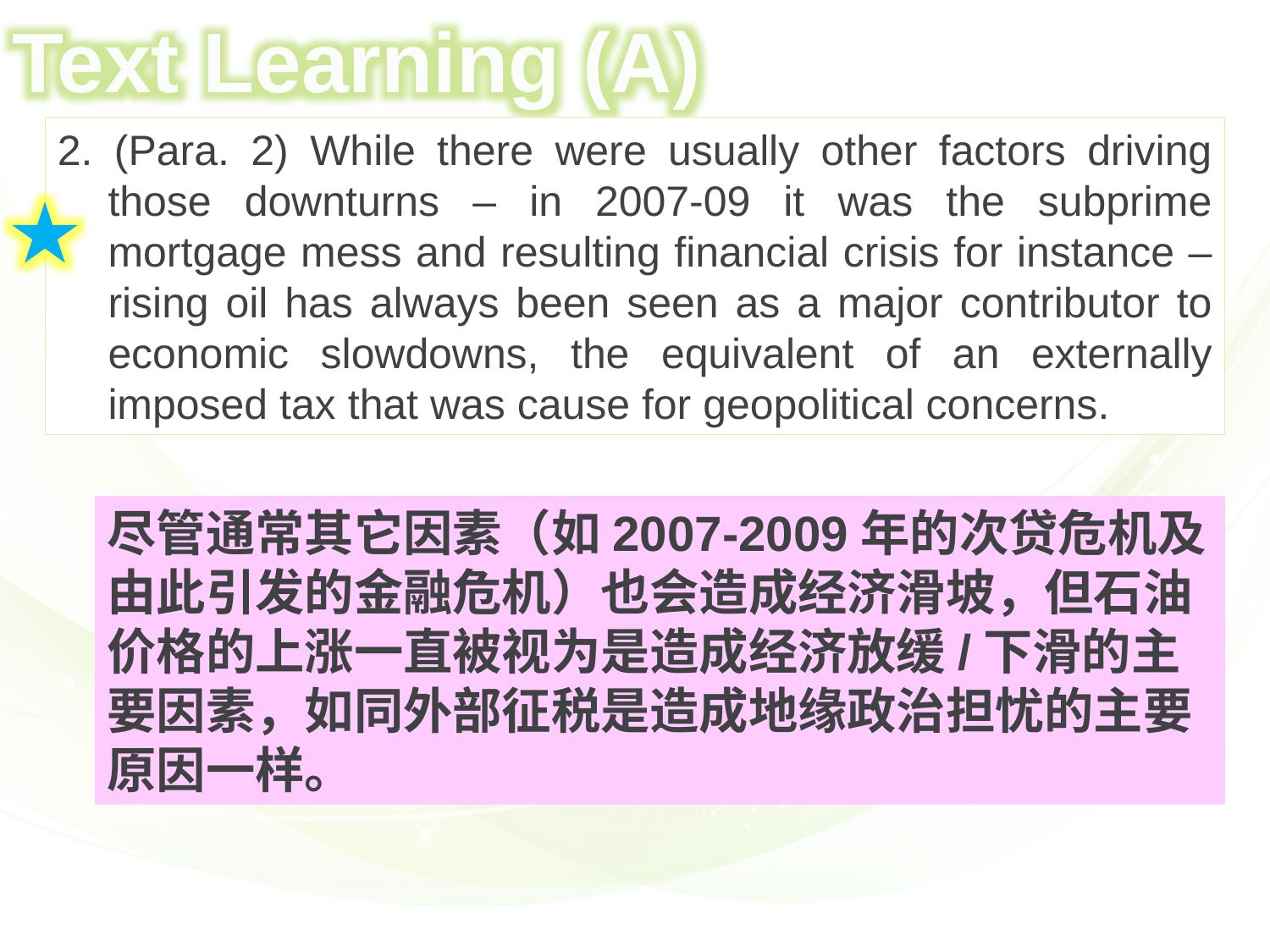

Text Learning (A)
2. (Para. 2) While there were usually other factors driving those downturns – in 2007-09 it was the subprime mortgage mess and resulting financial crisis for instance – rising oil has always been seen as a major contributor to economic slowdowns, the equivalent of an externally imposed tax that was cause for geopolitical concerns.

尽管通常其它因素（如2007-2009年的次贷危机及由此引发的金融危机）也会造成经济滑坡，但石油价格的上涨一直被视为是造成经济放缓/下滑的主要因素，如同外部征税是造成地缘政治担忧的主要原因一样。